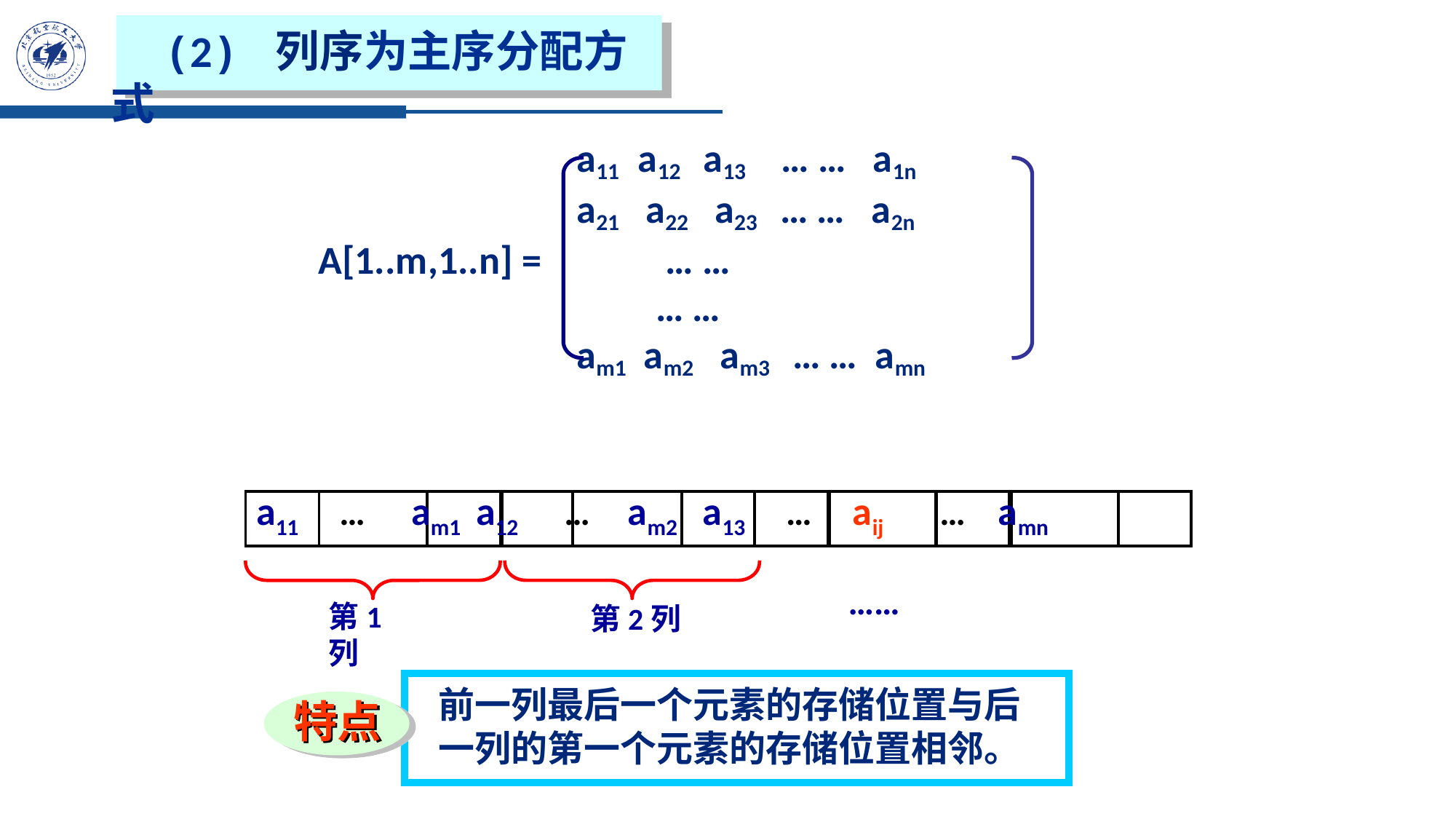

(2) 列序为主序分配方式
                             a11   a12   a13    … …   a1n
                             a21   a22   a23   … …   a2n
A[1..m,1..n] =              … …
                                      … …
                             am1  am2   am3   … …  amn

a11        …      am1   a12         …     am2     a13        …     aij           …    amn

第1列

第2列
……

前一列最后一个元素的存储位置与后
一列的第一个元素的存储位置相邻。
特点